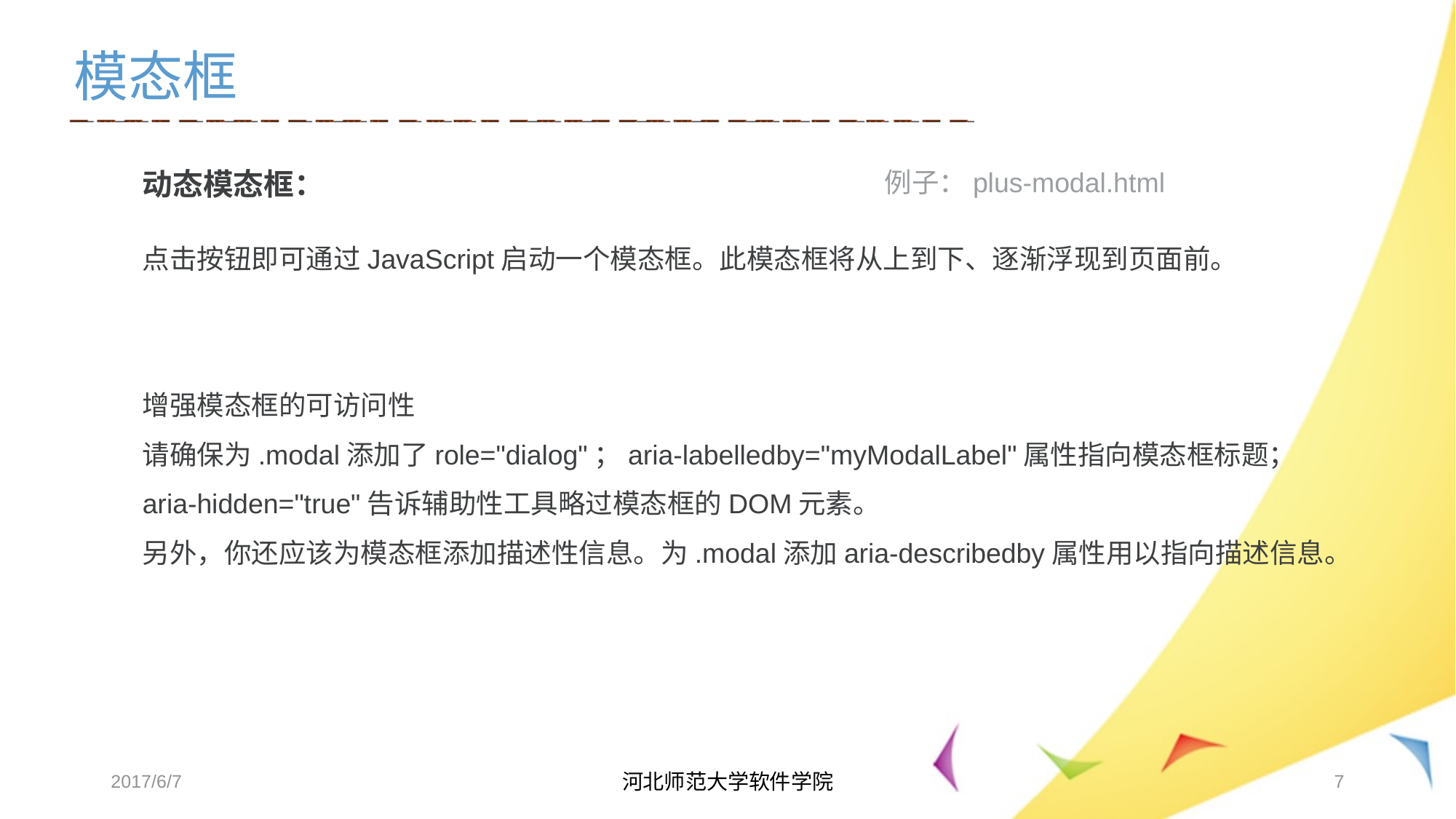

模态框
动态模态框：
例子：plus-modal.html
点击按钮即可通过JavaScript启动一个模态框。此模态框将从上到下、逐渐浮现到页面前。
增强模态框的可访问性
请确保为.modal添加了role="dialog"；aria-labelledby="myModalLabel"属性指向模态框标题；aria-hidden="true"告诉辅助性工具略过模态框的DOM元素。
另外，你还应该为模态框添加描述性信息。为.modal添加aria-describedby属性用以指向描述信息。

2017/6/7
河北师范大学软件学院
7